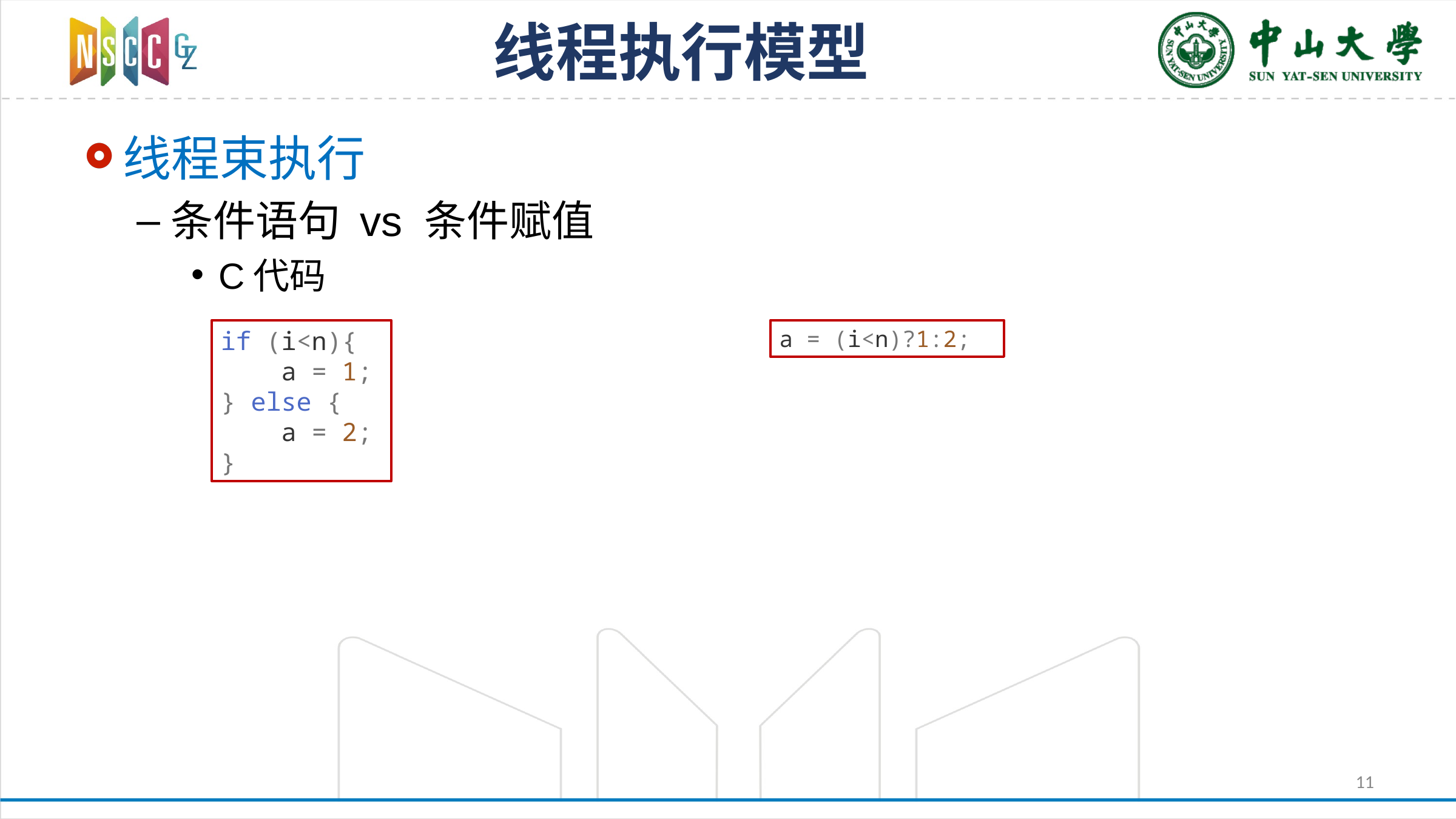

# 线程执行模型
线程束执行
条件语句 vs 条件赋值
C代码

if (i<n){
    a = 1;
} else {
    a = 2;
}
a = (i<n)?1:2;
11